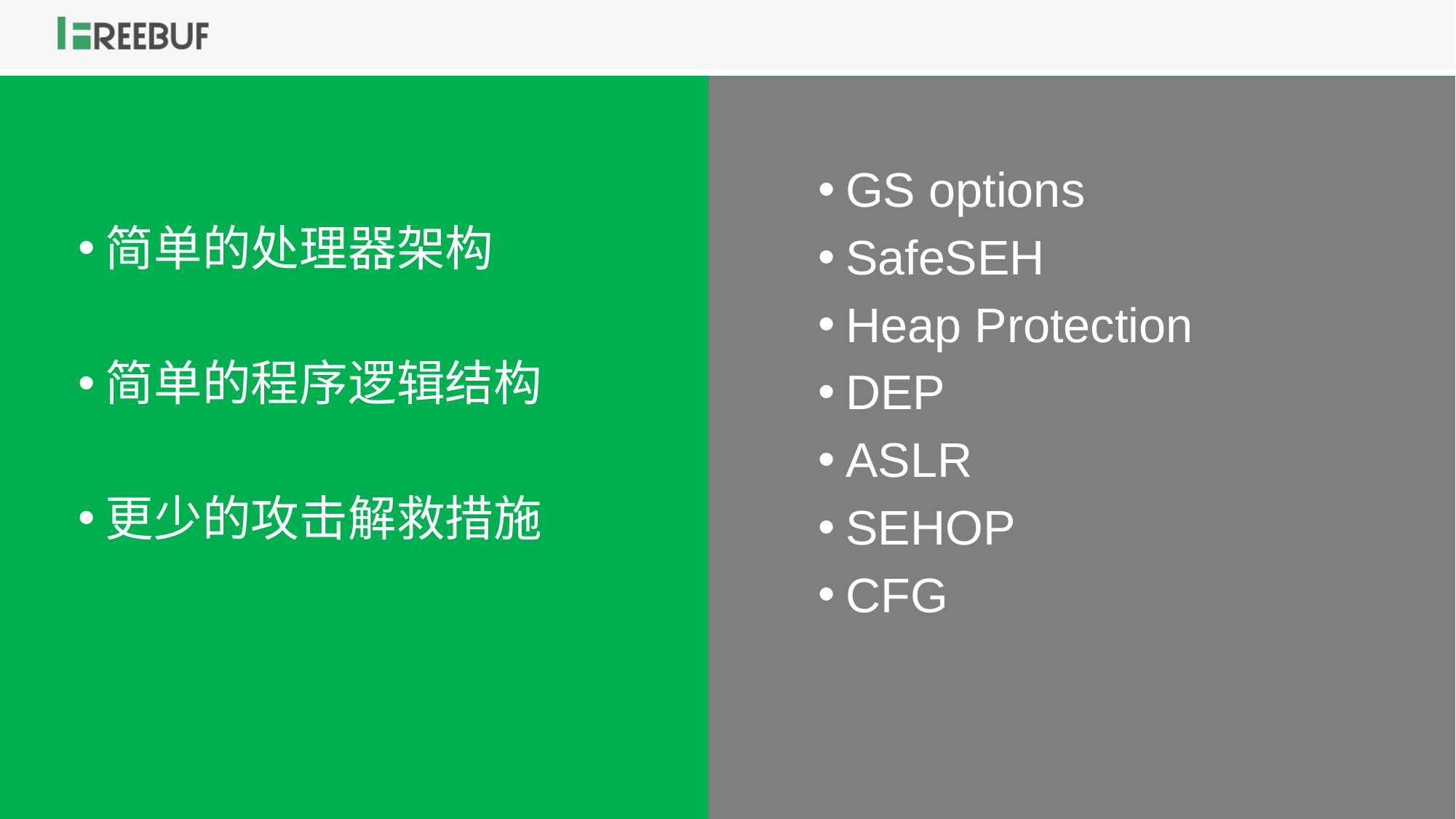

GS options
SafeSEH
Heap Protection
DEP
ASLR
SEHOP
CFG

简单的处理器架构

简单的程序逻辑结构

更少的攻击解救措施